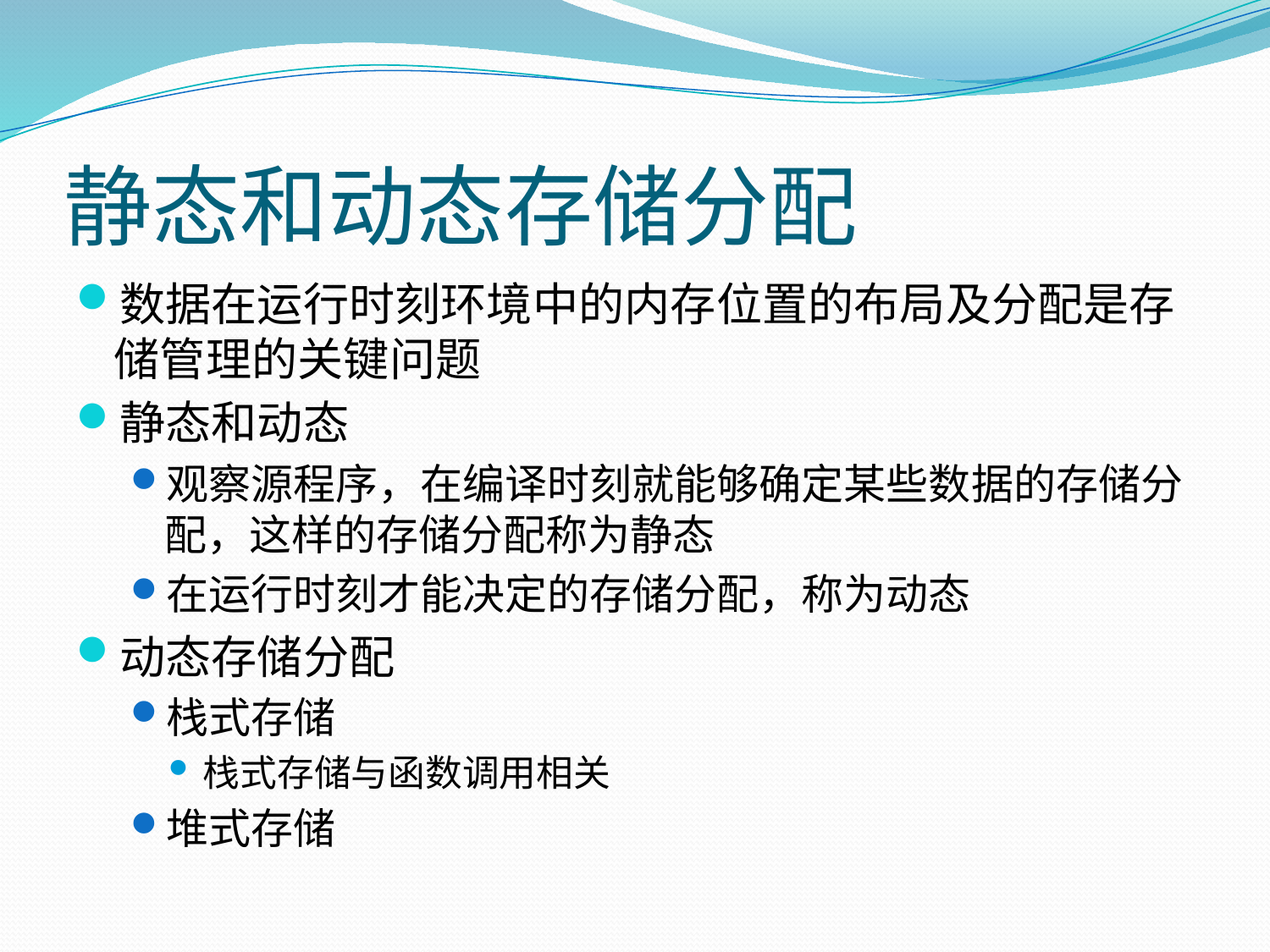

# 静态和动态存储分配
数据在运行时刻环境中的内存位置的布局及分配是存储管理的关键问题
静态和动态
观察源程序，在编译时刻就能够确定某些数据的存储分配，这样的存储分配称为静态
在运行时刻才能决定的存储分配，称为动态
动态存储分配
栈式存储
栈式存储与函数调用相关
堆式存储